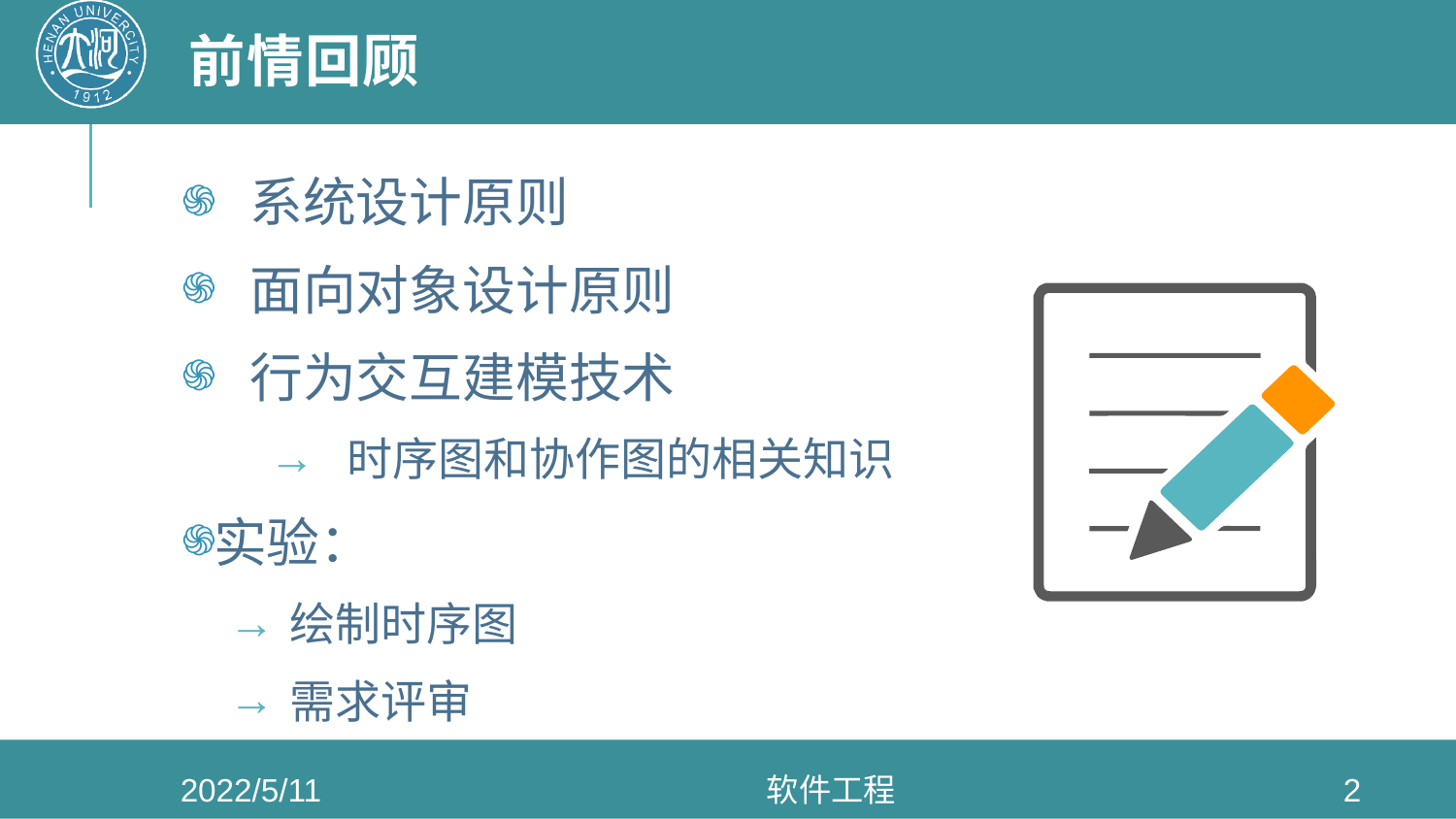

# 前情回顾
系统设计原则
面向对象设计原则
行为交互建模技术
时序图和协作图的相关知识
实验：
绘制时序图
需求评审

2022/5/11
软件工程
2